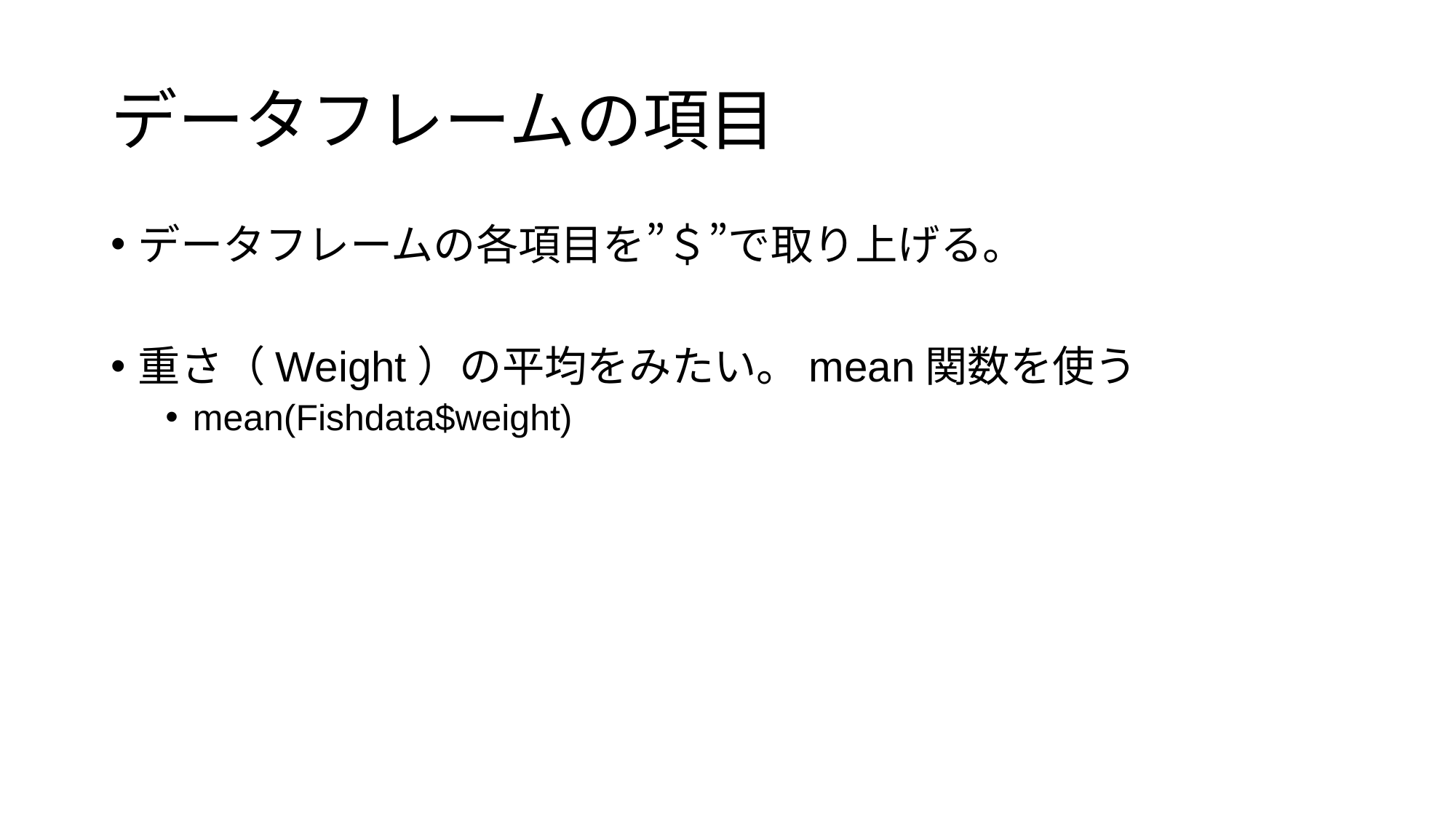

# データフレームの項目
データフレームの各項目を”＄”で取り上げる。

重さ（Weight）の平均をみたい。mean関数を使う
mean(Fishdata$weight)